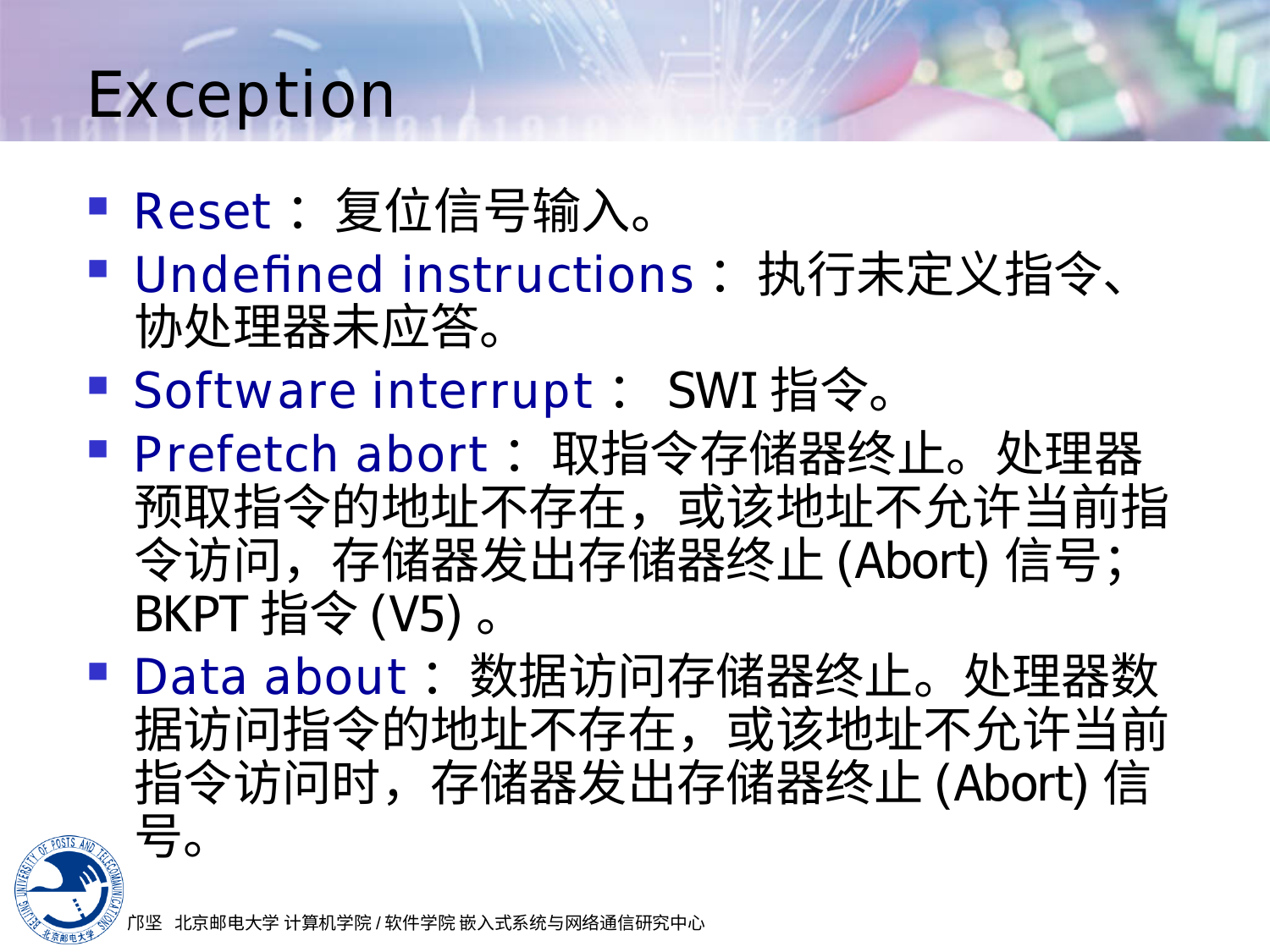

# Exception
Reset：复位信号输入。
Undefined instructions：执行未定义指令、协处理器未应答。
Software interrupt：SWI指令。
Prefetch abort：取指令存储器终止。处理器预取指令的地址不存在，或该地址不允许当前指令访问，存储器发出存储器终止(Abort)信号；BKPT指令(V5)。
Data about：数据访问存储器终止。处理器数据访问指令的地址不存在，或该地址不允许当前指令访问时，存储器发出存储器终止(Abort)信号。